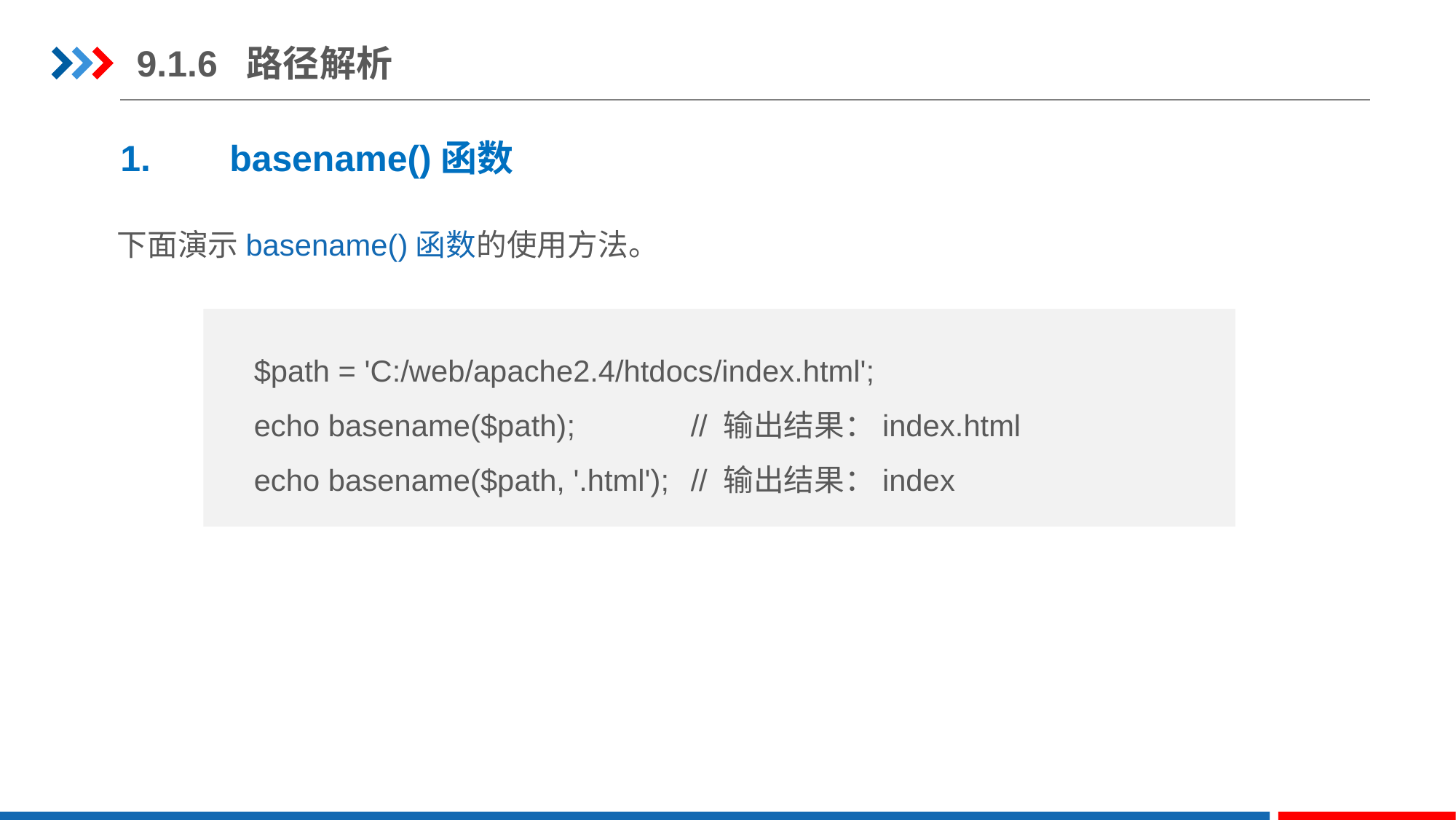

9.1.6  路径解析
1.	basename()函数
下面演示basename()函数的使用方法。

$path = 'C:/web/apache2.4/htdocs/index.html';
echo basename($path);		// 输出结果：index.html
echo basename($path, '.html');	// 输出结果：index